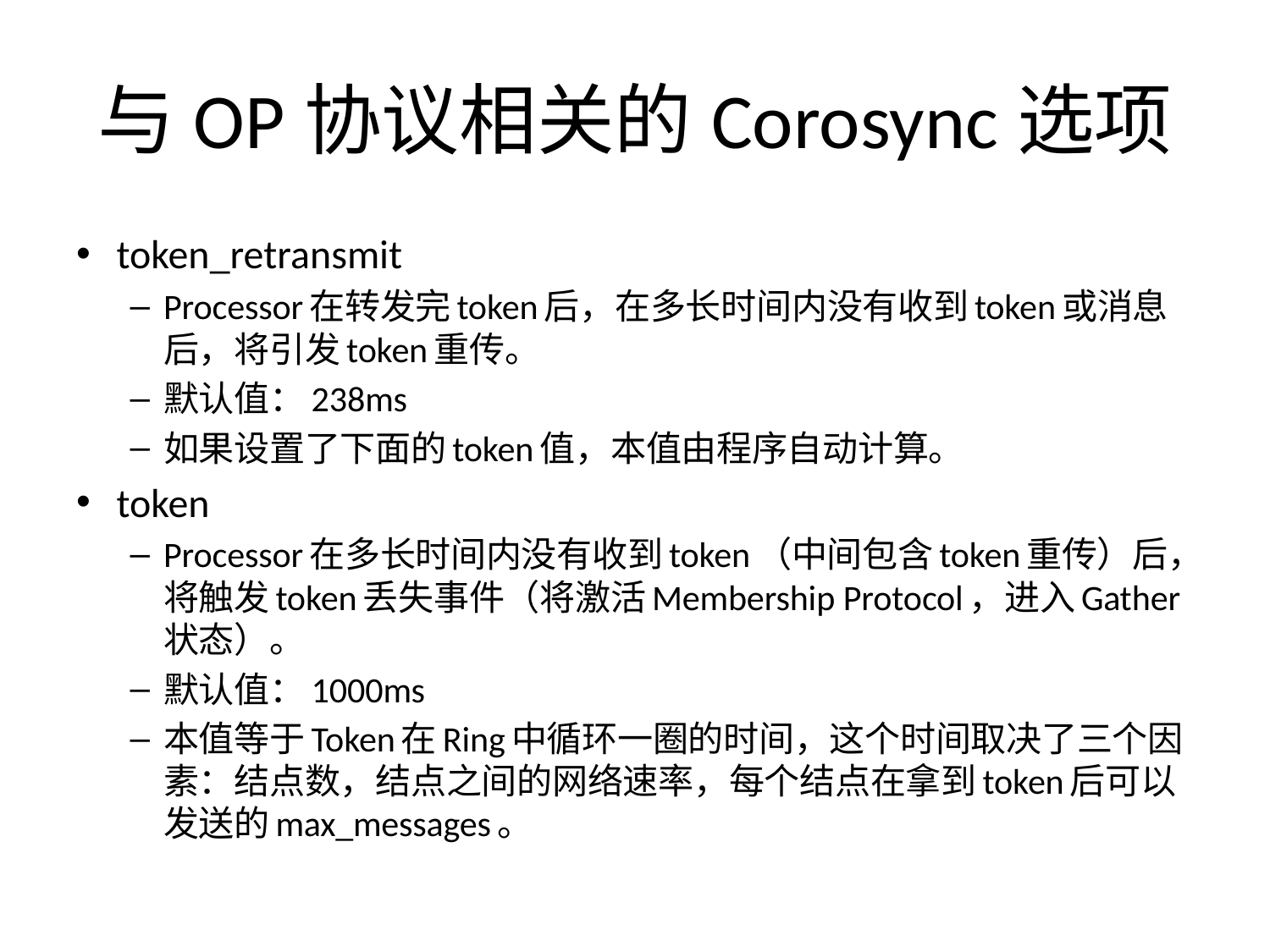

# 与OP协议相关的Corosync选项
token_retransmit
Processor在转发完token后，在多长时间内没有收到token或消息后，将引发token重传。
默认值：238ms
如果设置了下面的token值，本值由程序自动计算。
token
Processor在多长时间内没有收到token（中间包含token重传）后，将触发token丢失事件（将激活Membership Protocol，进入Gather状态）。
默认值：1000ms
本值等于Token在Ring中循环一圈的时间，这个时间取决了三个因素：结点数，结点之间的网络速率，每个结点在拿到token后可以发送的max_messages。